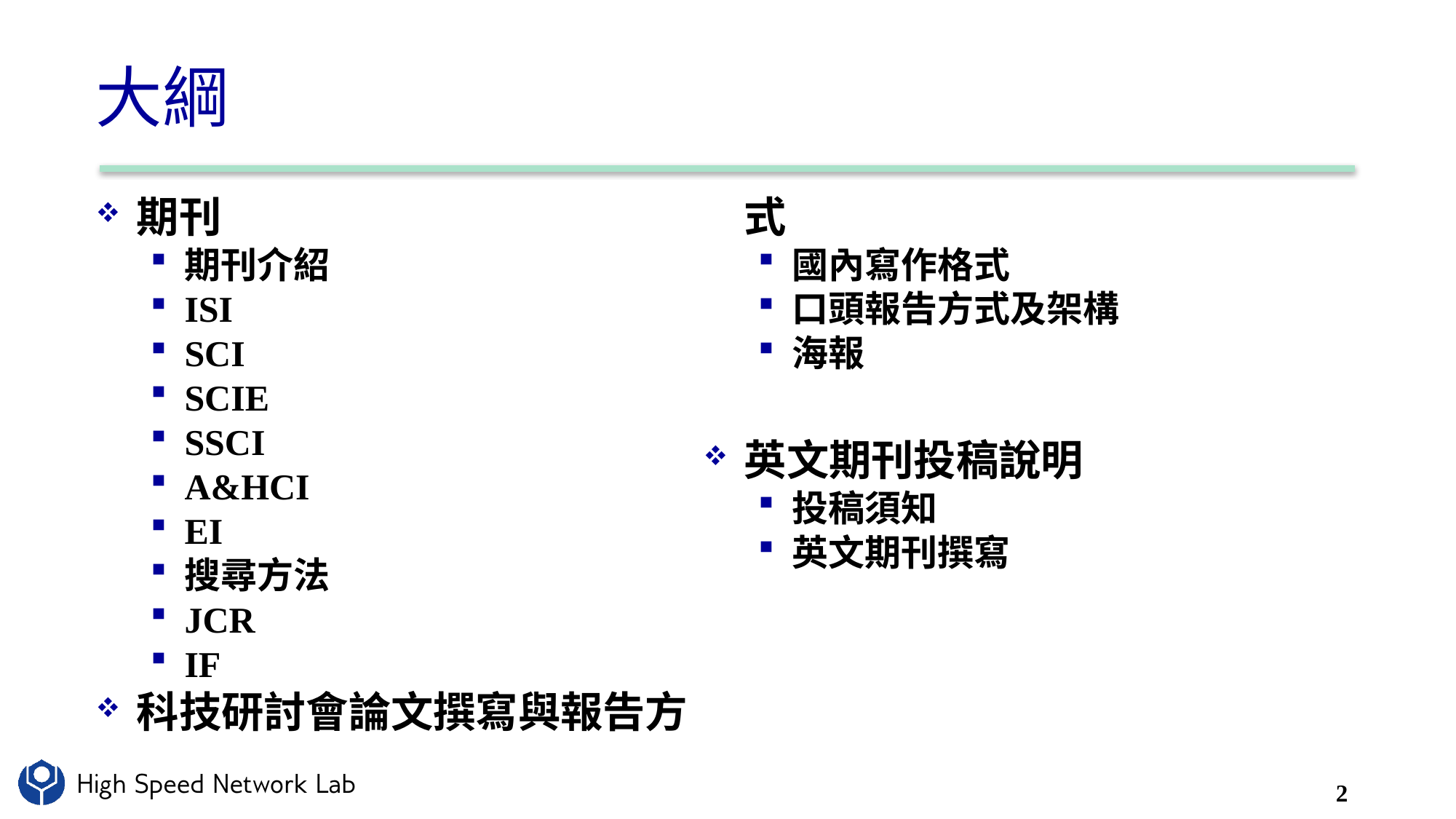

# 大綱
期刊
期刊介紹
ISI
SCI
SCIE
SSCI
A&HCI
EI
搜尋方法
JCR
IF
科技研討會論文撰寫與報告方式
國內寫作格式
口頭報告方式及架構
海報

英文期刊投稿說明
投稿須知
英文期刊撰寫

2